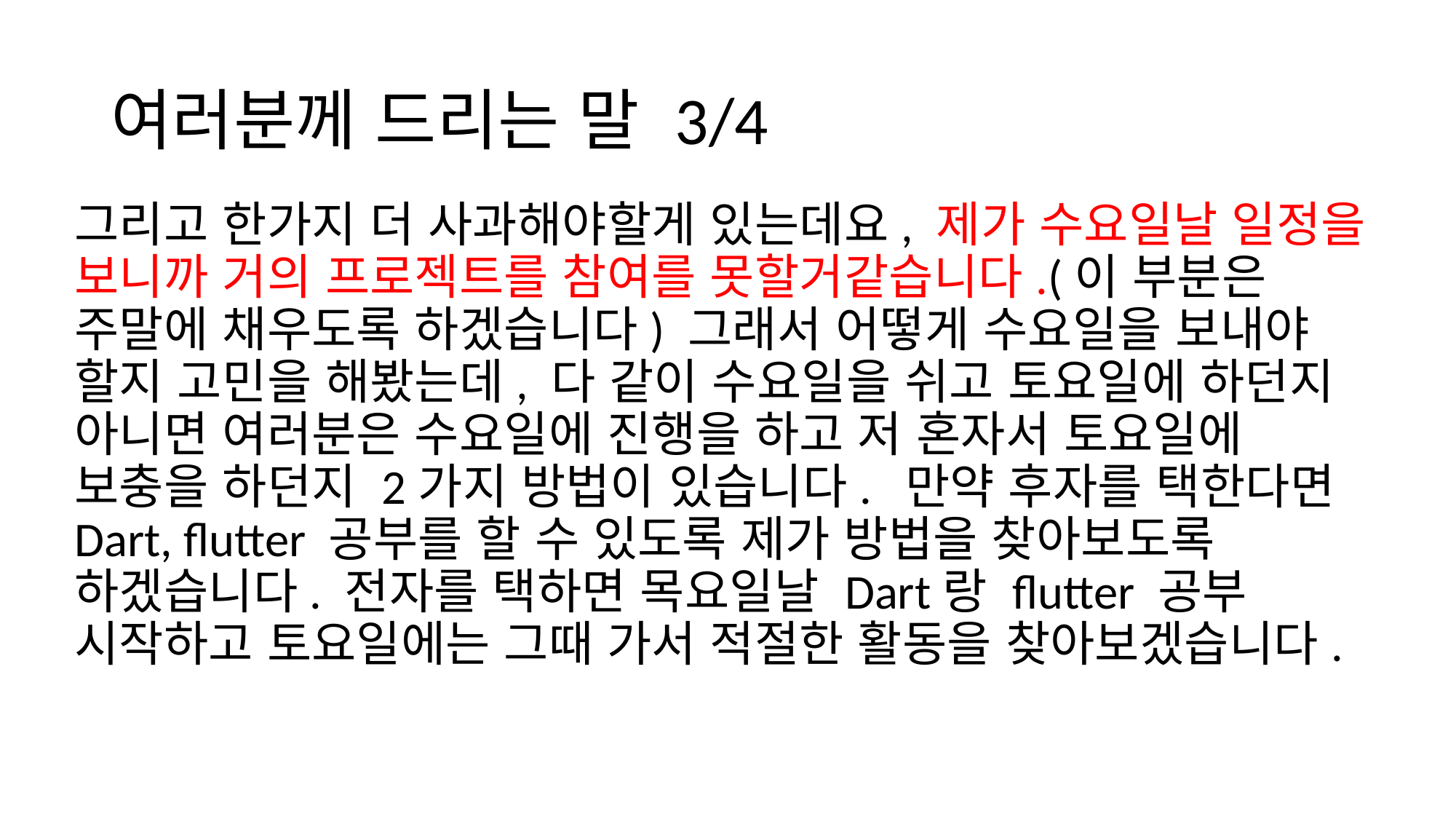

# 여러분께 드리는 말 3/4
그리고 한가지 더 사과해야할게 있는데요, 제가 수요일날 일정을 보니까 거의 프로젝트를 참여를 못할거같습니다.(이 부분은 주말에 채우도록 하겠습니다) 그래서 어떻게 수요일을 보내야 할지 고민을 해봤는데, 다 같이 수요일을 쉬고 토요일에 하던지 아니면 여러분은 수요일에 진행을 하고 저 혼자서 토요일에 보충을 하던지 2가지 방법이 있습니다.  만약 후자를 택한다면 Dart, flutter 공부를 할 수 있도록 제가 방법을 찾아보도록 하겠습니다. 전자를 택하면 목요일날 Dart랑 flutter 공부 시작하고 토요일에는 그때 가서 적절한 활동을 찾아보겠습니다.